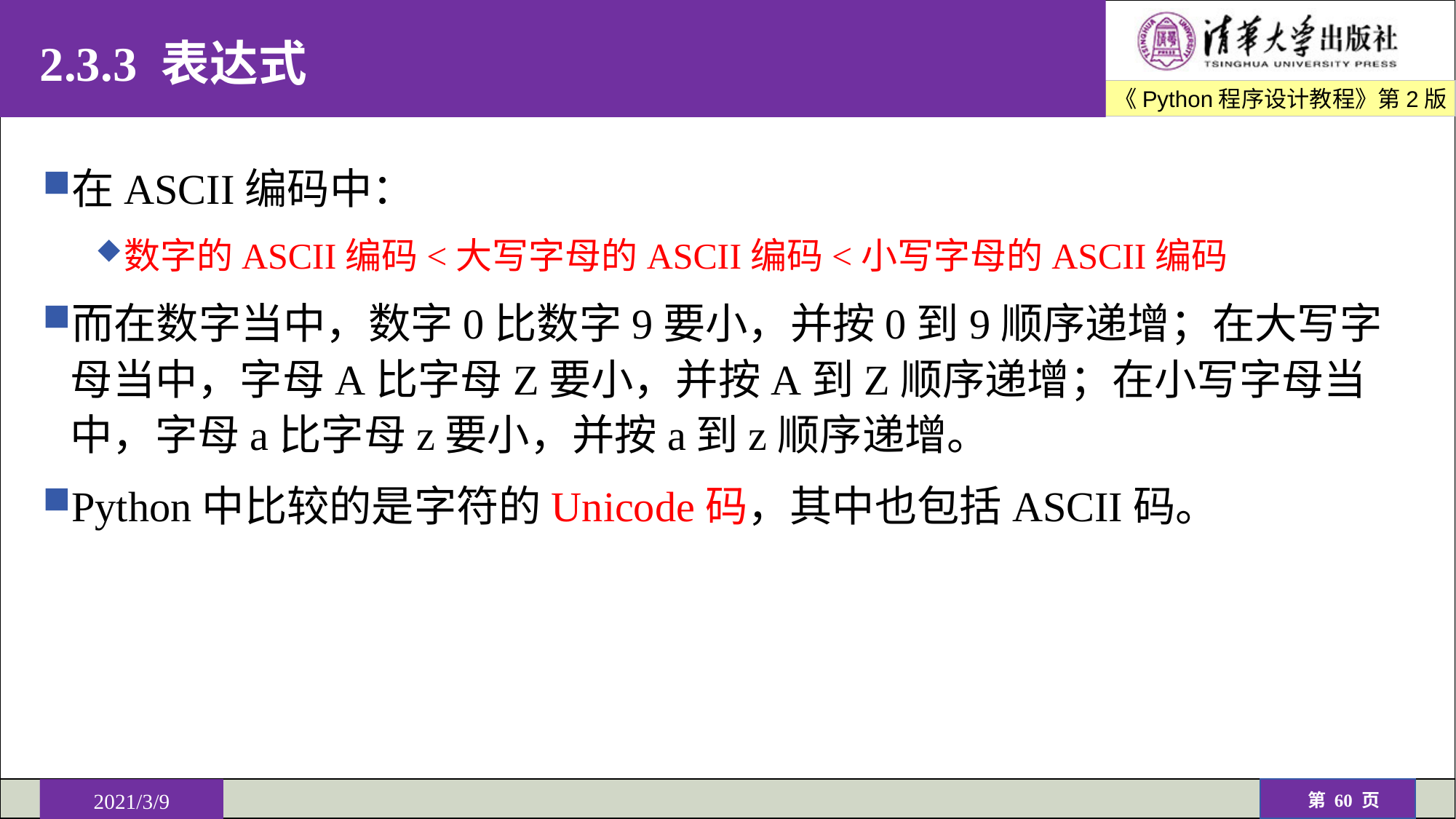

# 2.3.3 表达式
在ASCII编码中：
数字的ASCII编码<大写字母的ASCII编码<小写字母的ASCII编码
而在数字当中，数字0比数字9要小，并按0到9顺序递增；在大写字母当中，字母A比字母Z要小，并按A到Z顺序递增；在小写字母当中，字母a比字母z要小，并按a到z顺序递增。
Python中比较的是字符的Unicode码，其中也包括ASCII码。